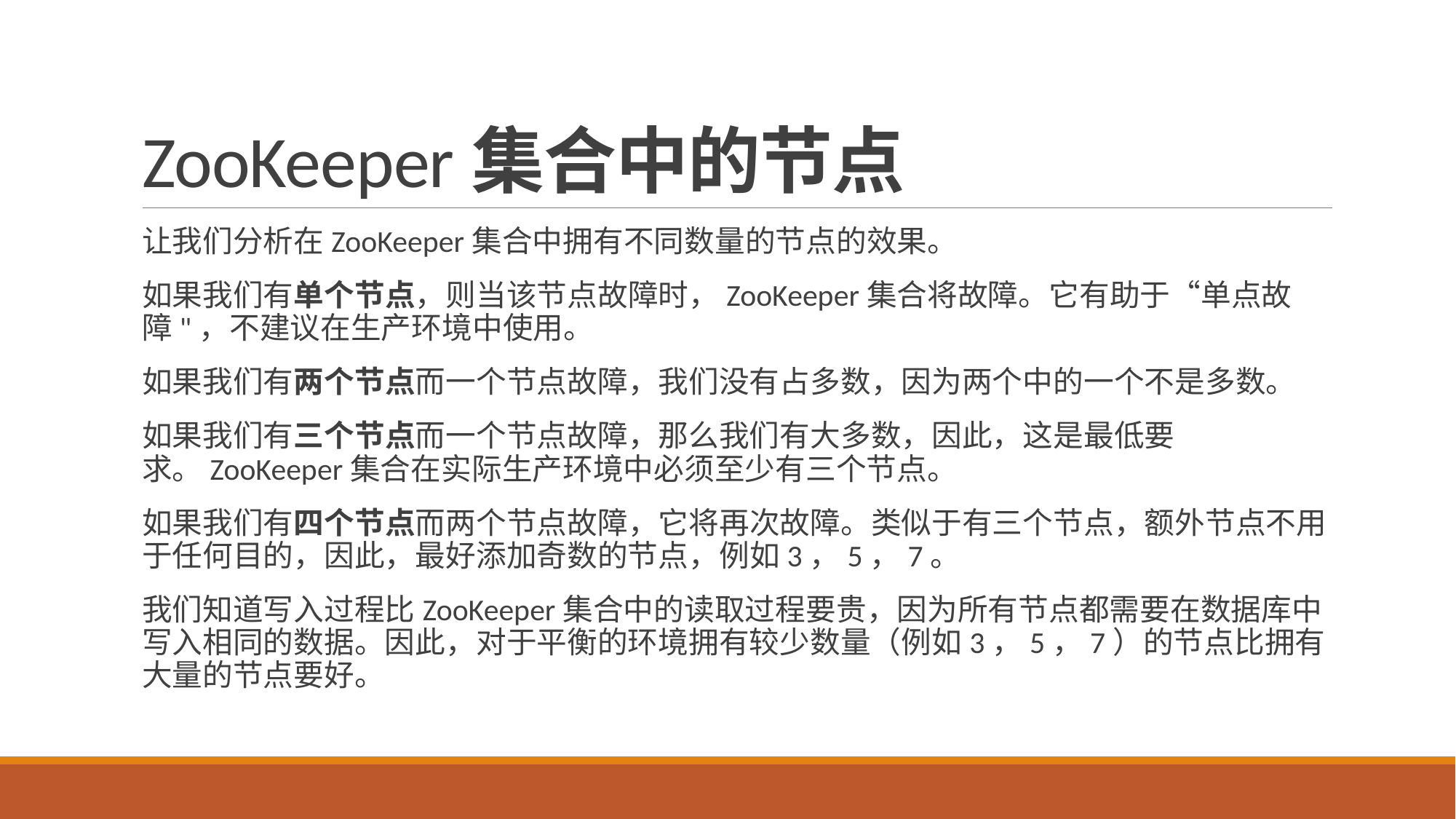

# ZooKeeper集合中的节点
让我们分析在ZooKeeper集合中拥有不同数量的节点的效果。
如果我们有单个节点，则当该节点故障时，ZooKeeper集合将故障。它有助于“单点故障"，不建议在生产环境中使用。
如果我们有两个节点而一个节点故障，我们没有占多数，因为两个中的一个不是多数。
如果我们有三个节点而一个节点故障，那么我们有大多数，因此，这是最低要求。ZooKeeper集合在实际生产环境中必须至少有三个节点。
如果我们有四个节点而两个节点故障，它将再次故障。类似于有三个节点，额外节点不用于任何目的，因此，最好添加奇数的节点，例如3，5，7。
我们知道写入过程比ZooKeeper集合中的读取过程要贵，因为所有节点都需要在数据库中写入相同的数据。因此，对于平衡的环境拥有较少数量（例如3，5，7）的节点比拥有大量的节点要好。